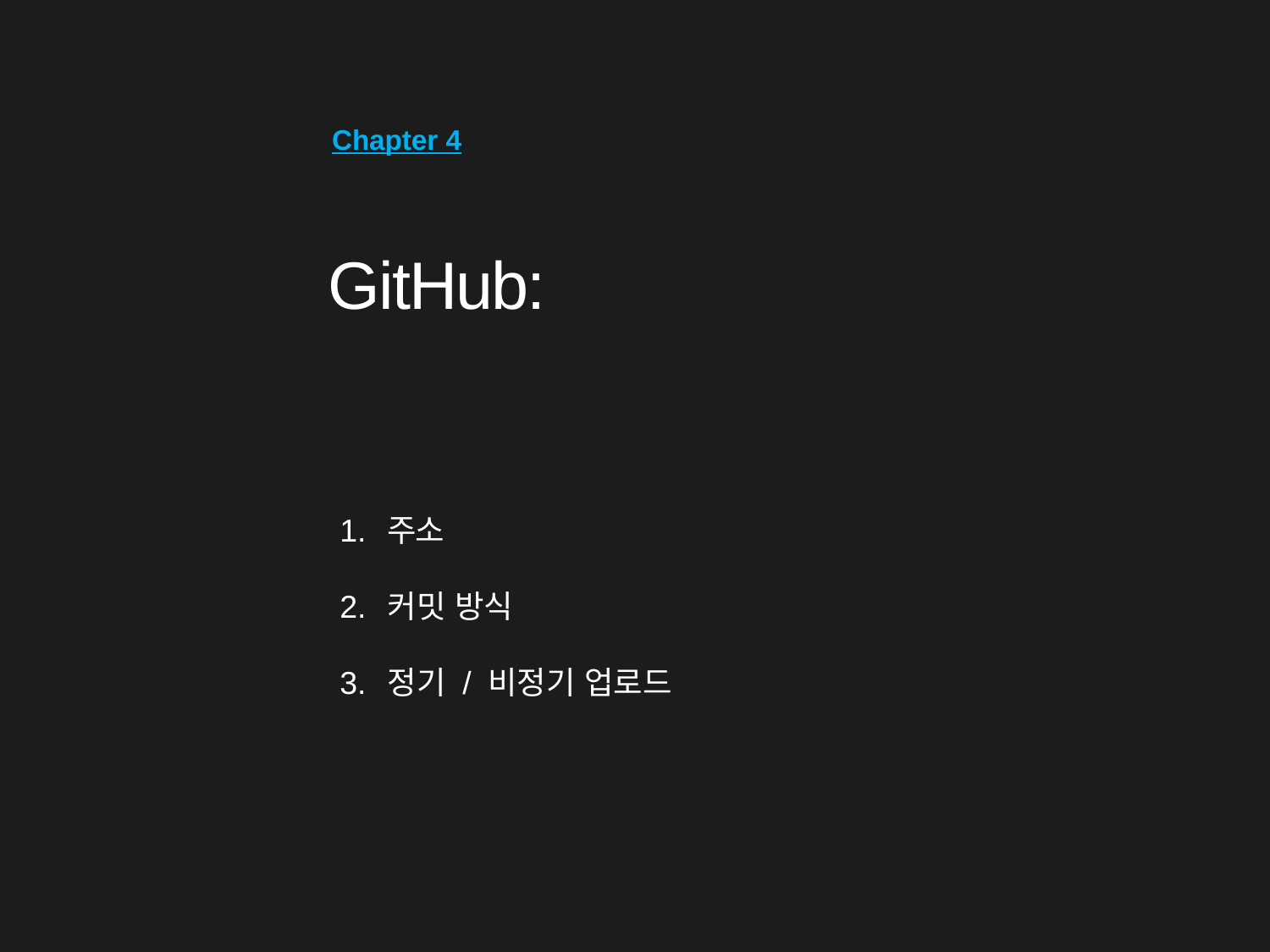

Chapter 4
# GitHub:
주소
커밋 방식
정기 / 비정기 업로드